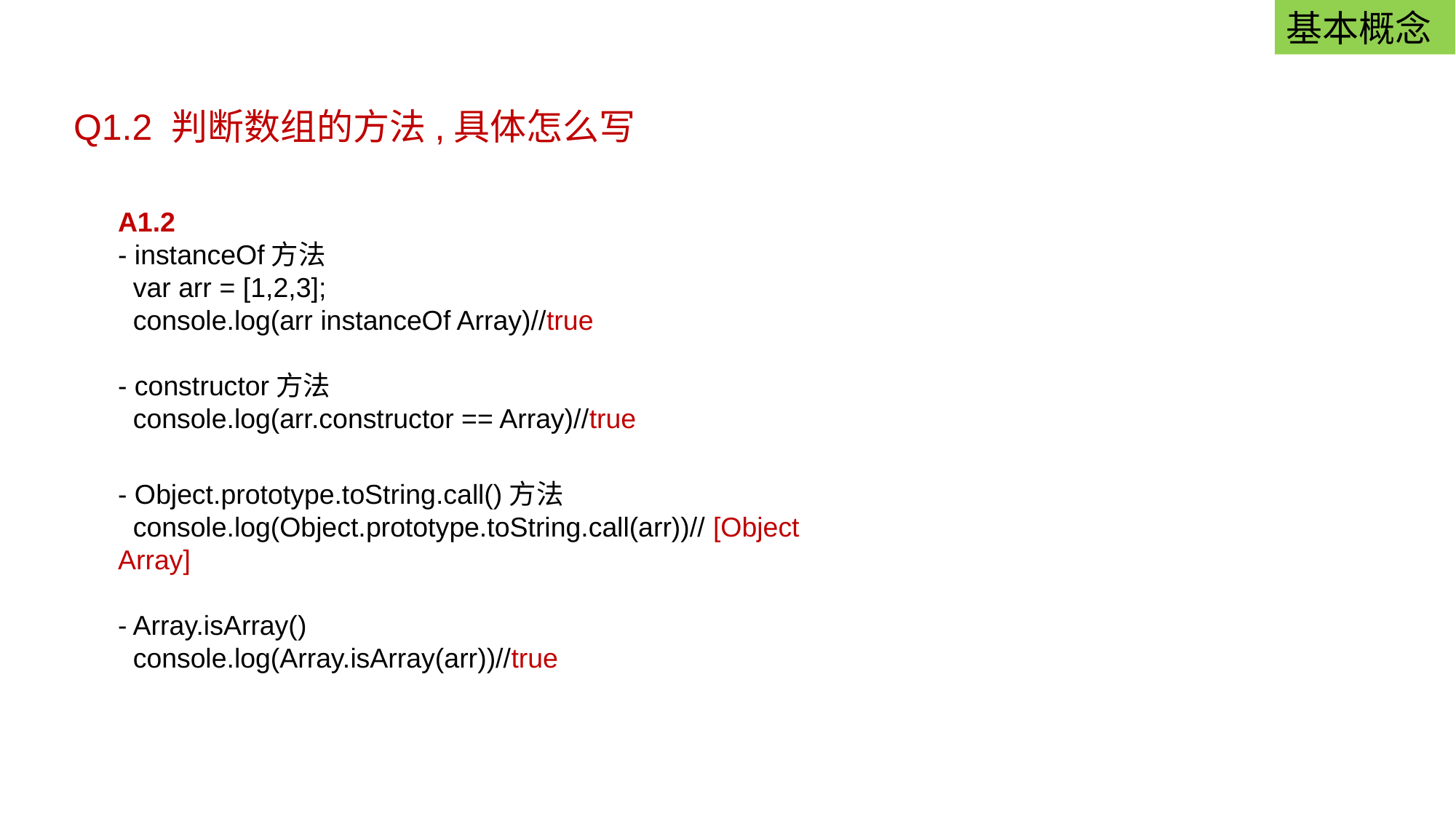

基本概念
 Q1.2 判断数组的方法,具体怎么写
A1.2
- instanceOf方法
  var arr = [1,2,3];
  console.log(arr instanceOf Array)//true

- constructor方法
  console.log(arr.constructor == Array)//true
- Object.prototype.toString.call()方法
  console.log(Object.prototype.toString.call(arr))// [Object Array]

- Array.isArray()
  console.log(Array.isArray(arr))//true